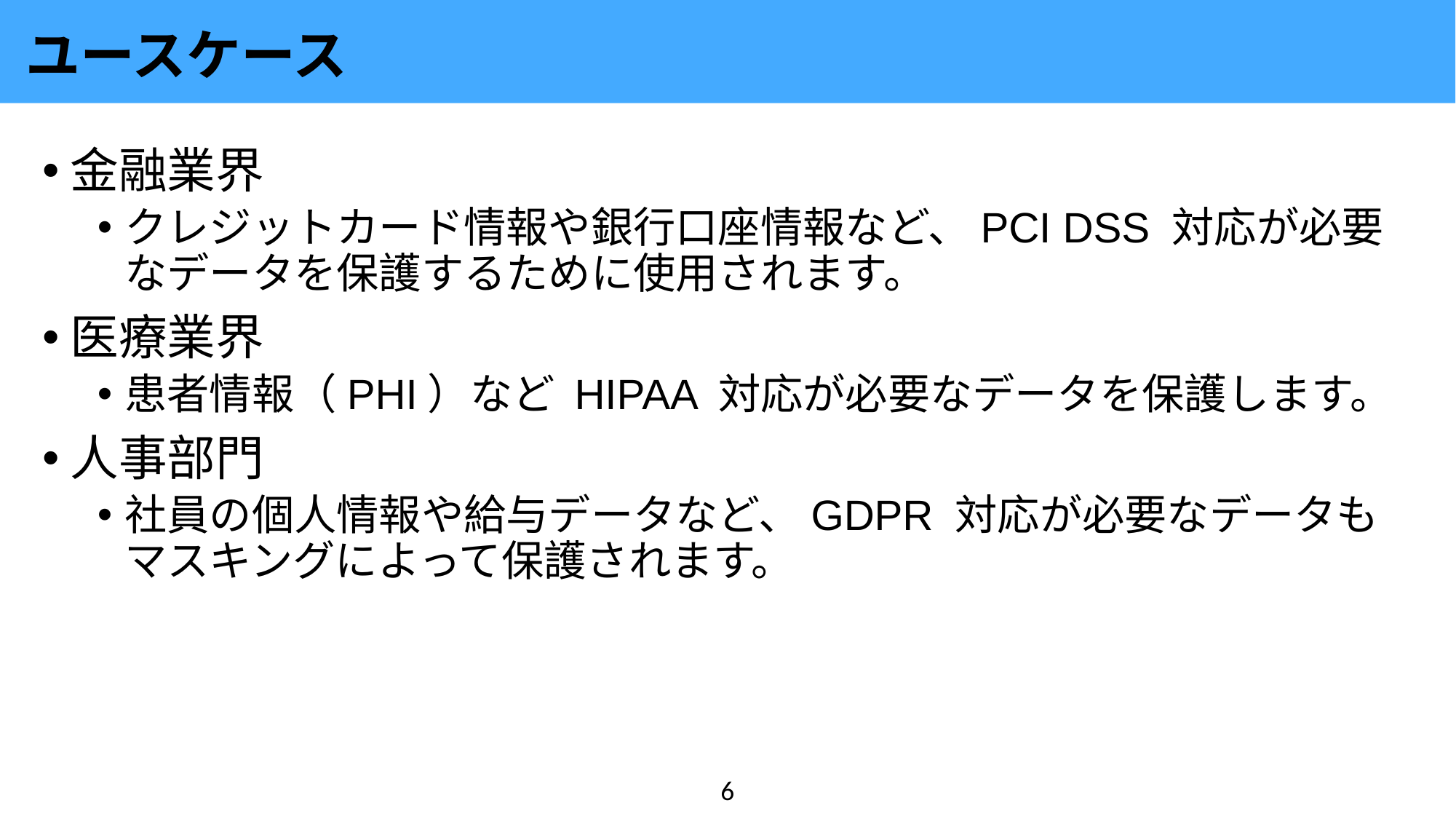

# ユースケース
金融業界
クレジットカード情報や銀行口座情報など、PCI DSS 対応が必要なデータを保護するために使用されます。
医療業界
患者情報（PHI）など HIPAA 対応が必要なデータを保護します。
人事部門
社員の個人情報や給与データなど、GDPR 対応が必要なデータもマスキングによって保護されます。